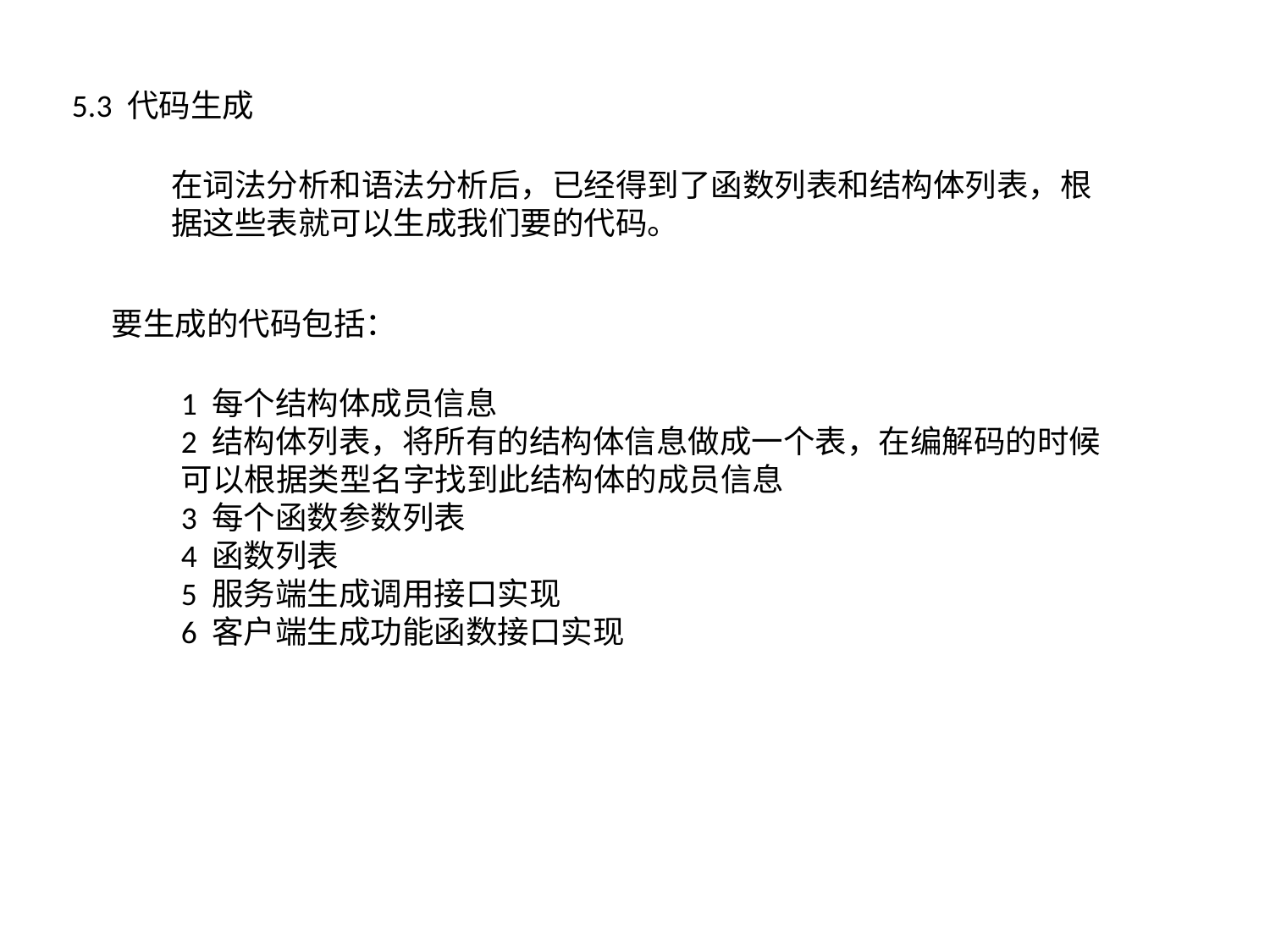

5.3 代码生成
在词法分析和语法分析后，已经得到了函数列表和结构体列表，根据这些表就可以生成我们要的代码。
要生成的代码包括：
1 每个结构体成员信息
2 结构体列表，将所有的结构体信息做成一个表，在编解码的时候可以根据类型名字找到此结构体的成员信息
3 每个函数参数列表
4 函数列表
5 服务端生成调用接口实现
6 客户端生成功能函数接口实现